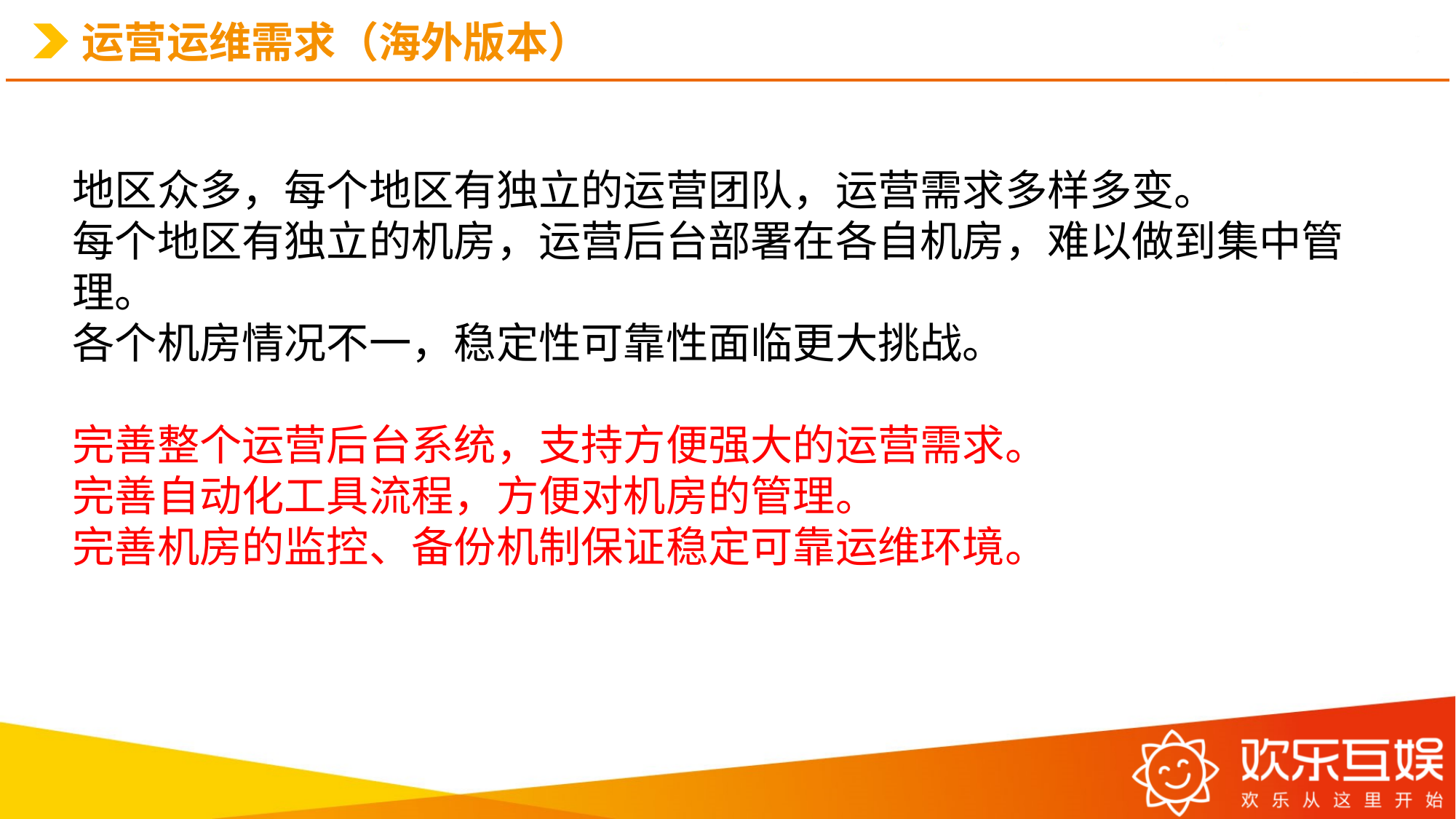

# 运营运维需求（海外版本）
地区众多，每个地区有独立的运营团队，运营需求多样多变。
每个地区有独立的机房，运营后台部署在各自机房，难以做到集中管理。
各个机房情况不一，稳定性可靠性面临更大挑战。

完善整个运营后台系统，支持方便强大的运营需求。
完善自动化工具流程，方便对机房的管理。
完善机房的监控、备份机制保证稳定可靠运维环境。